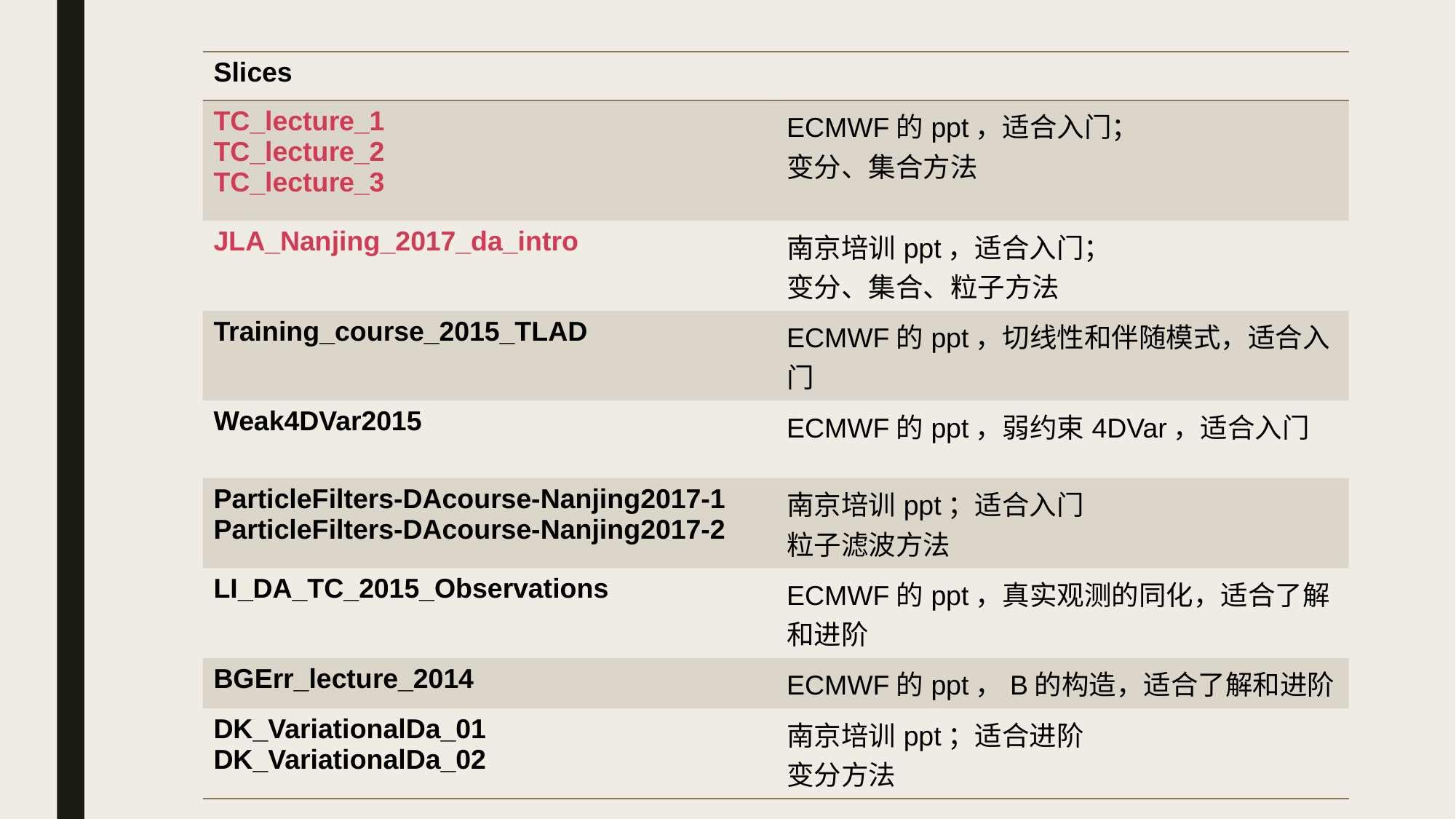

| Slices |  |
| --- | --- |
| TC\_lecture\_1 TC\_lecture\_2 TC\_lecture\_3 | ECMWF的ppt，适合入门； 变分、集合方法 |
| JLA\_Nanjing\_2017\_da\_intro | 南京培训ppt，适合入门； 变分、集合、粒子方法 |
| Training\_course\_2015\_TLAD | ECMWF的ppt，切线性和伴随模式，适合入门 |
| Weak4DVar2015 | ECMWF的ppt，弱约束4DVar，适合入门 |
| ParticleFilters-DAcourse-Nanjing2017-1 ParticleFilters-DAcourse-Nanjing2017-2 | 南京培训ppt；适合入门 粒子滤波方法 |
| LI\_DA\_TC\_2015\_Observations | ECMWF的ppt，真实观测的同化，适合了解和进阶 |
| BGErr\_lecture\_2014 | ECMWF的ppt，B的构造，适合了解和进阶 |
| DK\_VariationalDa\_01 DK\_VariationalDa\_02 | 南京培训ppt；适合进阶 变分方法 |